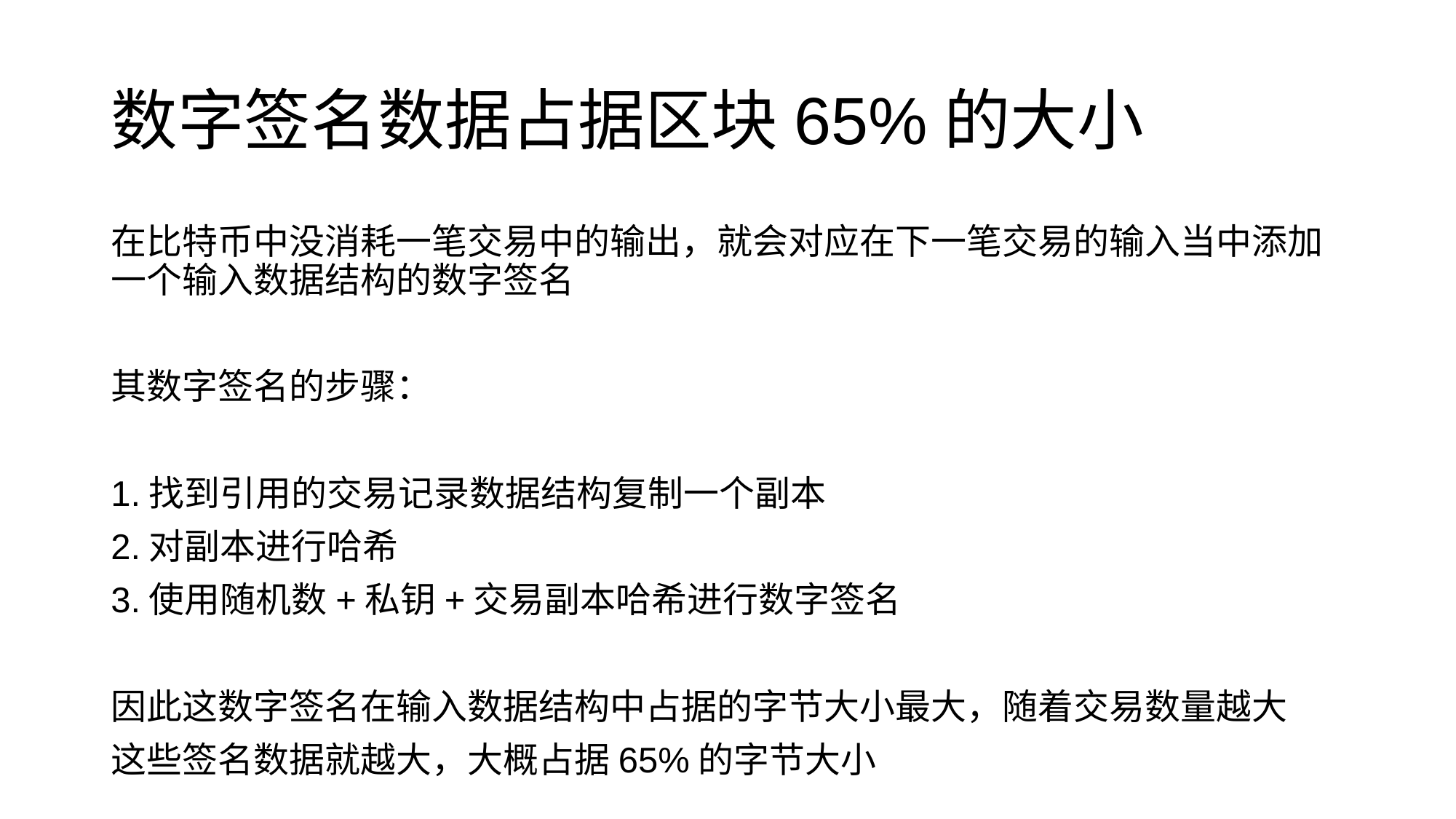

# 数字签名数据占据区块65%的大小
在比特币中没消耗一笔交易中的输出，就会对应在下一笔交易的输入当中添加一个输入数据结构的数字签名

其数字签名的步骤：

1.找到引用的交易记录数据结构复制一个副本
2.对副本进行哈希
3.使用随机数+私钥+交易副本哈希进行数字签名

因此这数字签名在输入数据结构中占据的字节大小最大，随着交易数量越大
这些签名数据就越大，大概占据65%的字节大小